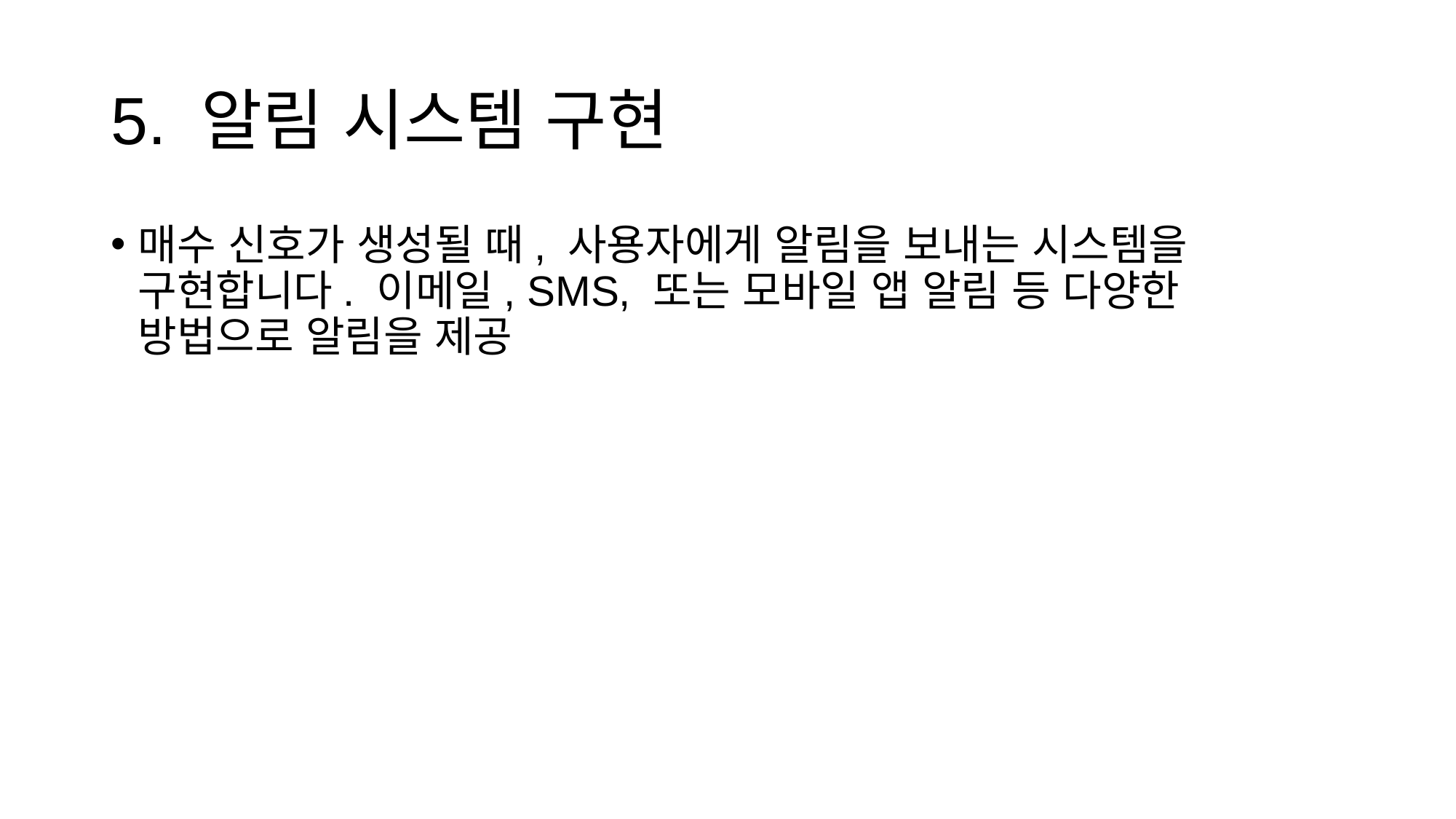

# 5. 알림 시스템 구현
매수 신호가 생성될 때, 사용자에게 알림을 보내는 시스템을 구현합니다. 이메일, SMS, 또는 모바일 앱 알림 등 다양한 방법으로 알림을 제공